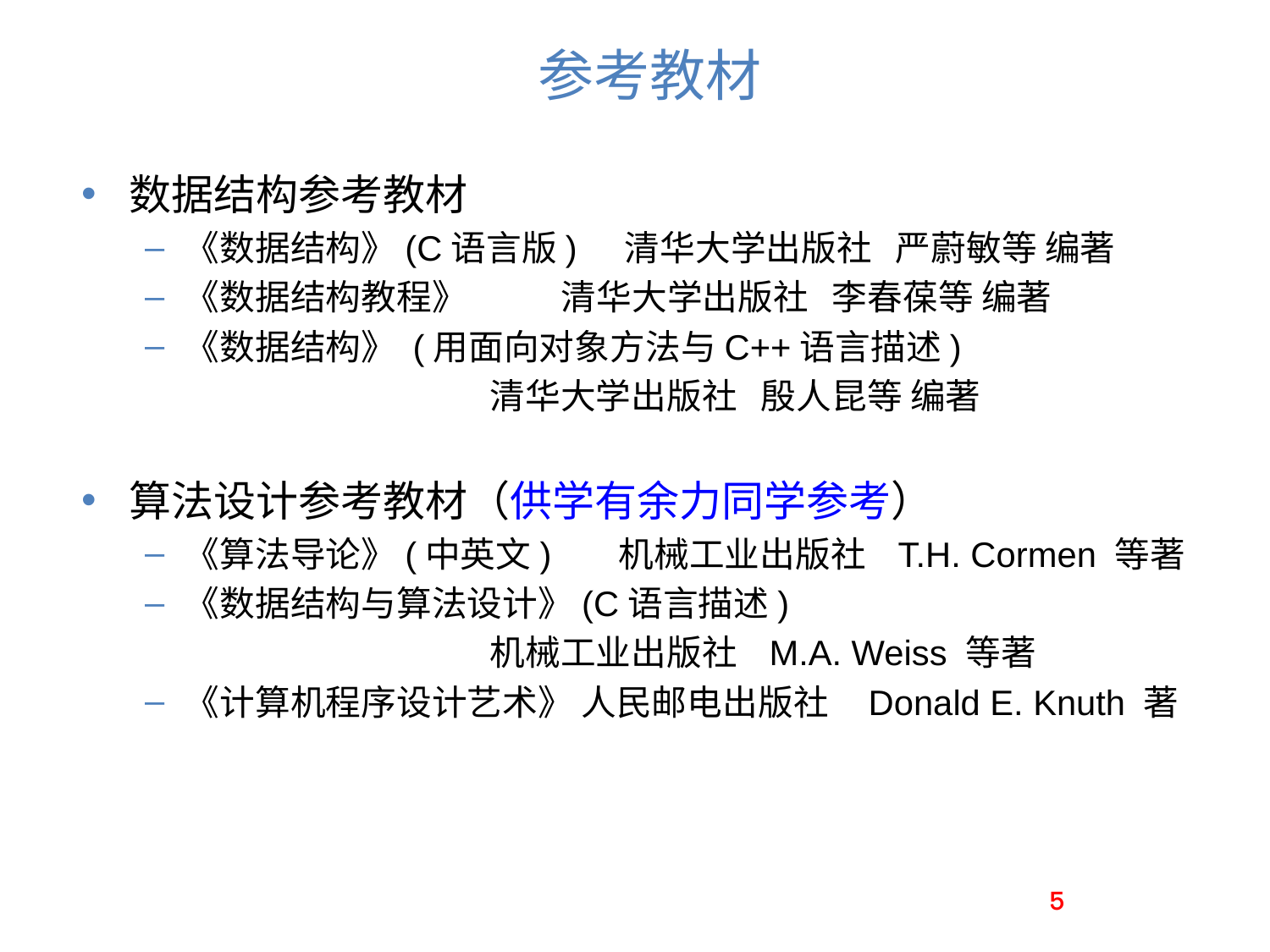

# 参考教材
数据结构参考教材
《数据结构》(C语言版)    清华大学出版社   严蔚敏等 编著
《数据结构教程》            清华大学出版社   李春葆等 编著
《数据结构》 (用面向对象方法与C++语言描述)
                                           清华大学出版社   殷人昆等 编著

算法设计参考教材（供学有余力同学参考）
《算法导论》(中英文)      机械工业出版社   T.H. Cormen 等著
《数据结构与算法设计》(C语言描述)
                                           机械工业出版社   M.A. Weiss 等著
《计算机程序设计艺术》 人民邮电出版社    Donald E. Knuth 著

5